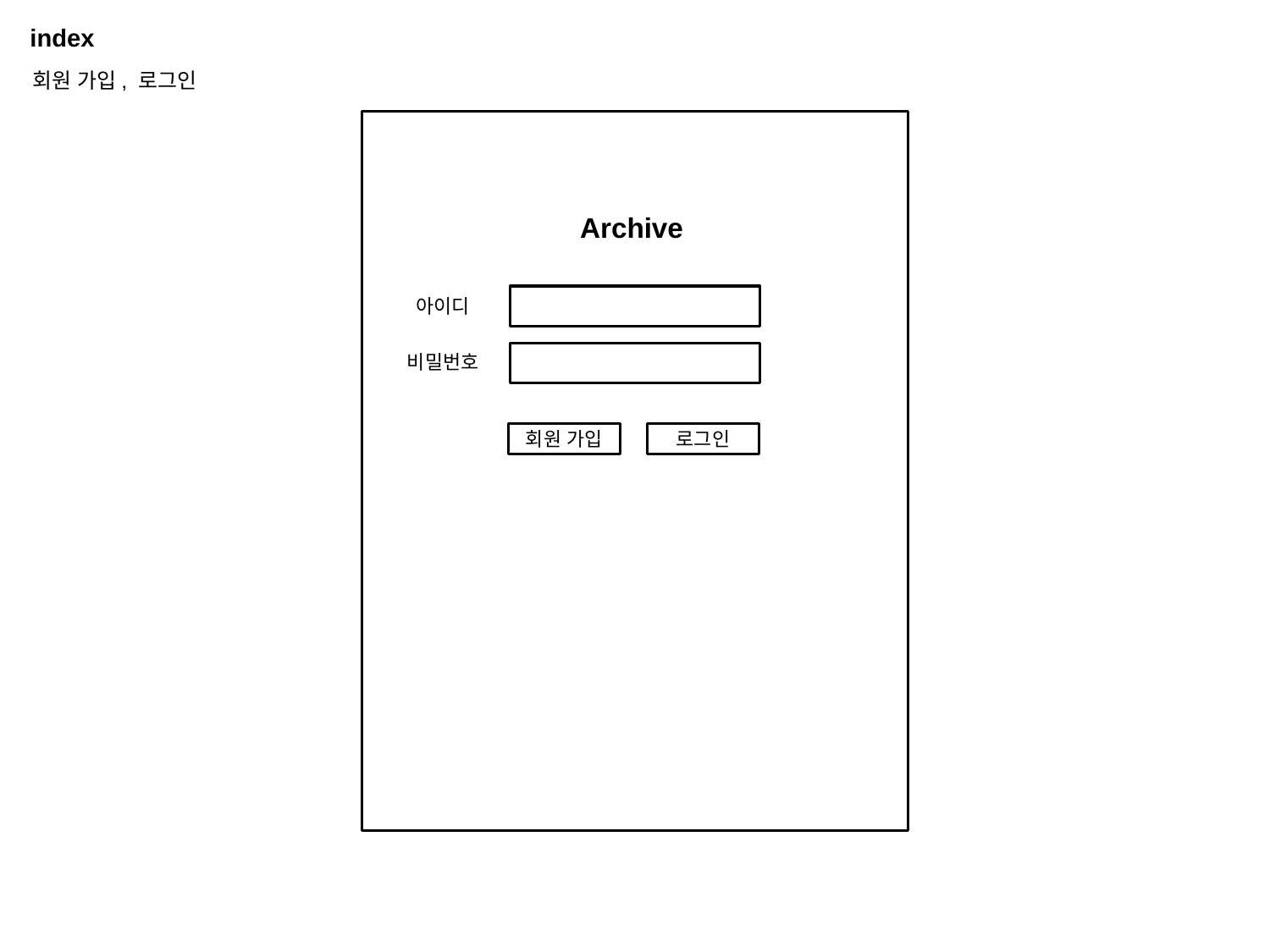

index
회원 가입, 로그인

Archive
아이디

비밀번호

회원 가입
로그인